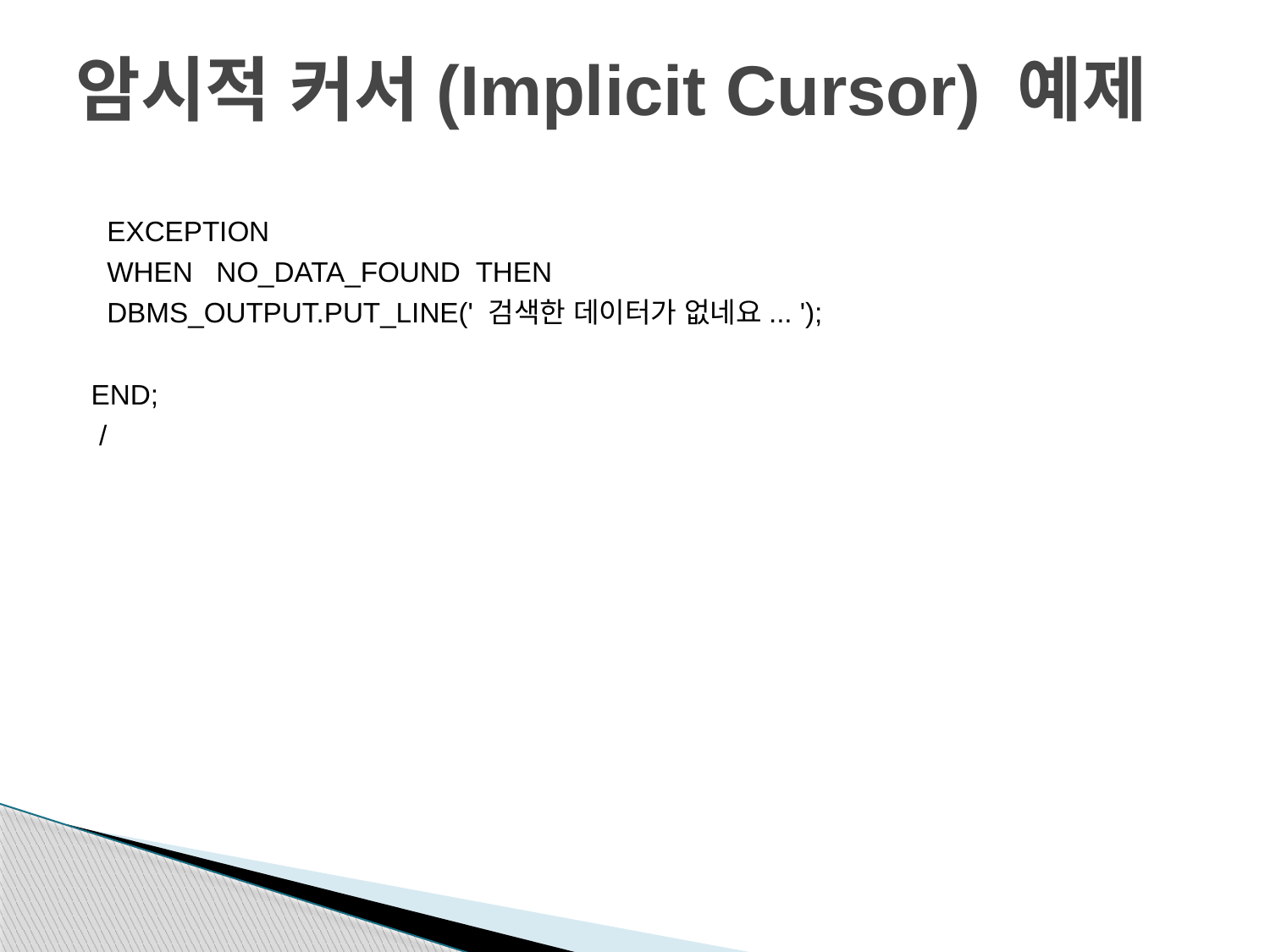

# 암시적 커서(Implicit Cursor) 예제

  EXCEPTION
  WHEN   NO_DATA_FOUND  THEN
  DBMS_OUTPUT.PUT_LINE(' 검색한 데이터가 없네요... ');

END;
 /